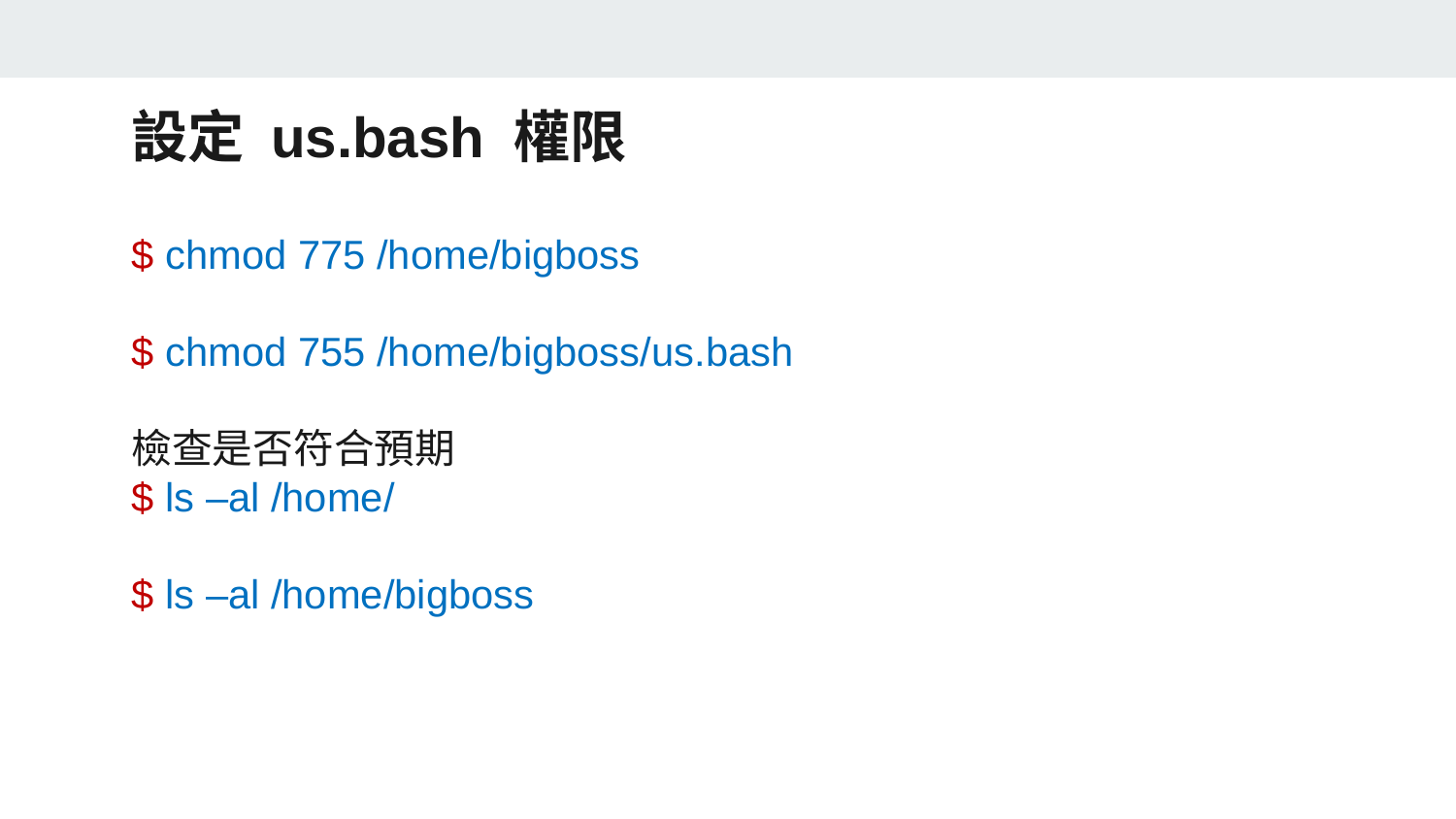

設定 us.bash 權限
$ chmod 775 /home/bigboss

$ chmod 755 /home/bigboss/us.bash

檢查是否符合預期
$ ls –al /home/

$ ls –al /home/bigboss